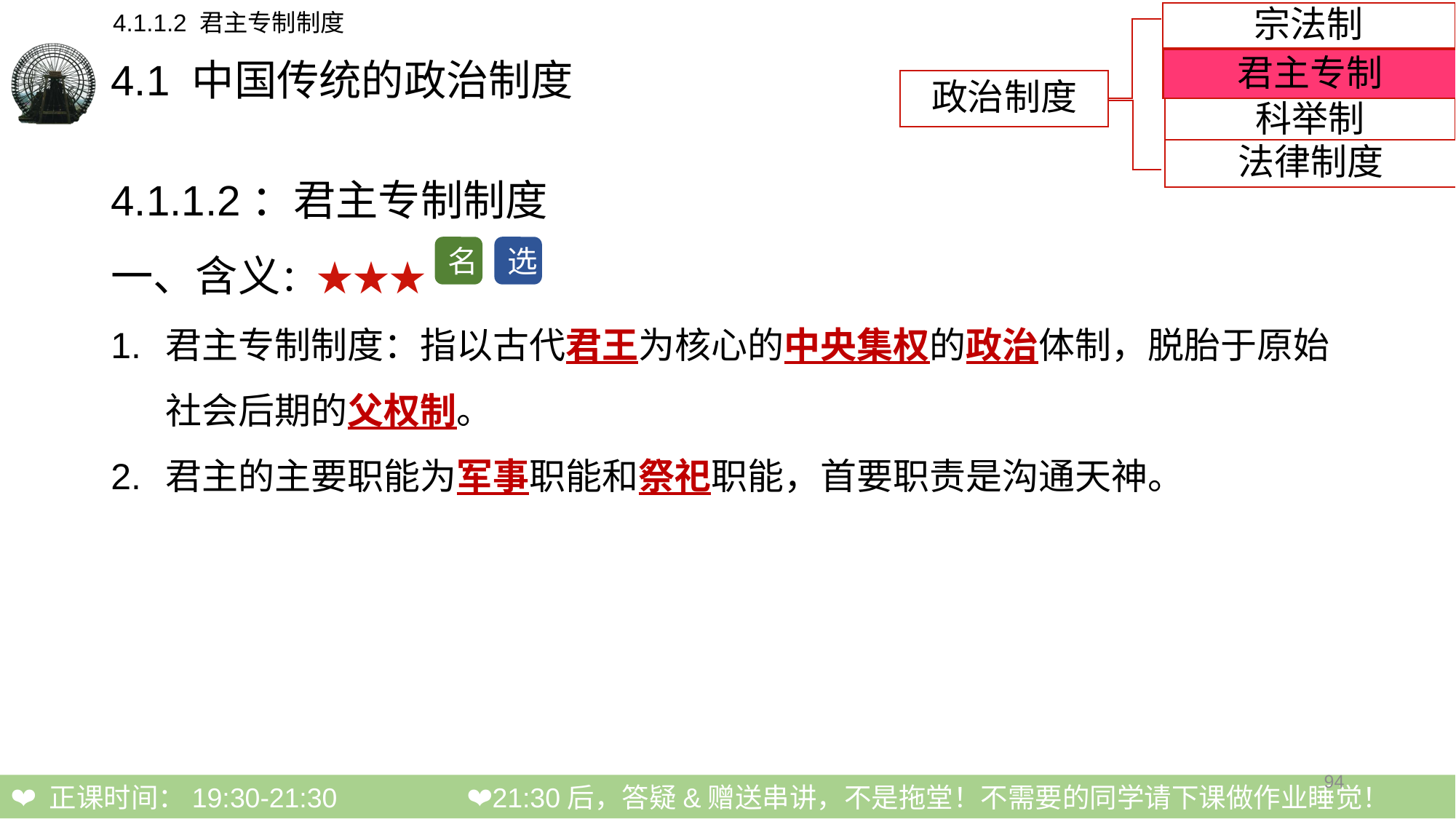

4.1.1.2 君主专制制度
宗法制

# 4.1 中国传统的政治制度
君主专制
政治制度
科举制

法律制度
4.1.1.2：君主专制制度
一、含义：★★★
君主专制制度：指以古代君王为核心的中央集权的政治体制，脱胎于原始社会后期的父权制。
君主的主要职能为军事职能和祭祀职能，首要职责是沟通天神。
选
名
94